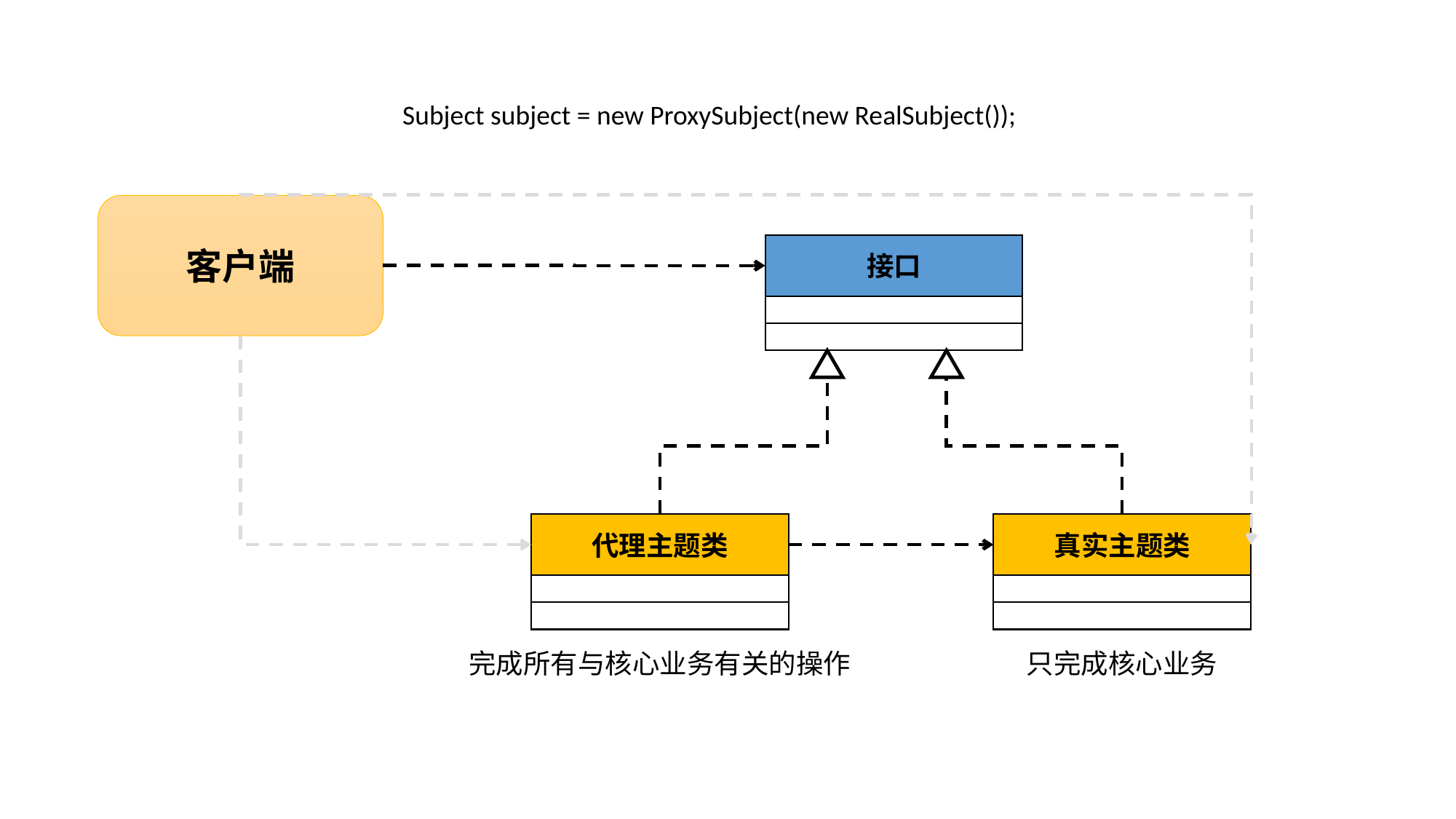

Subject subject = new ProxySubject(new RealSubject());
客户端
接口

代理主题类
真实主题类

完成所有与核心业务有关的操作
只完成核心业务